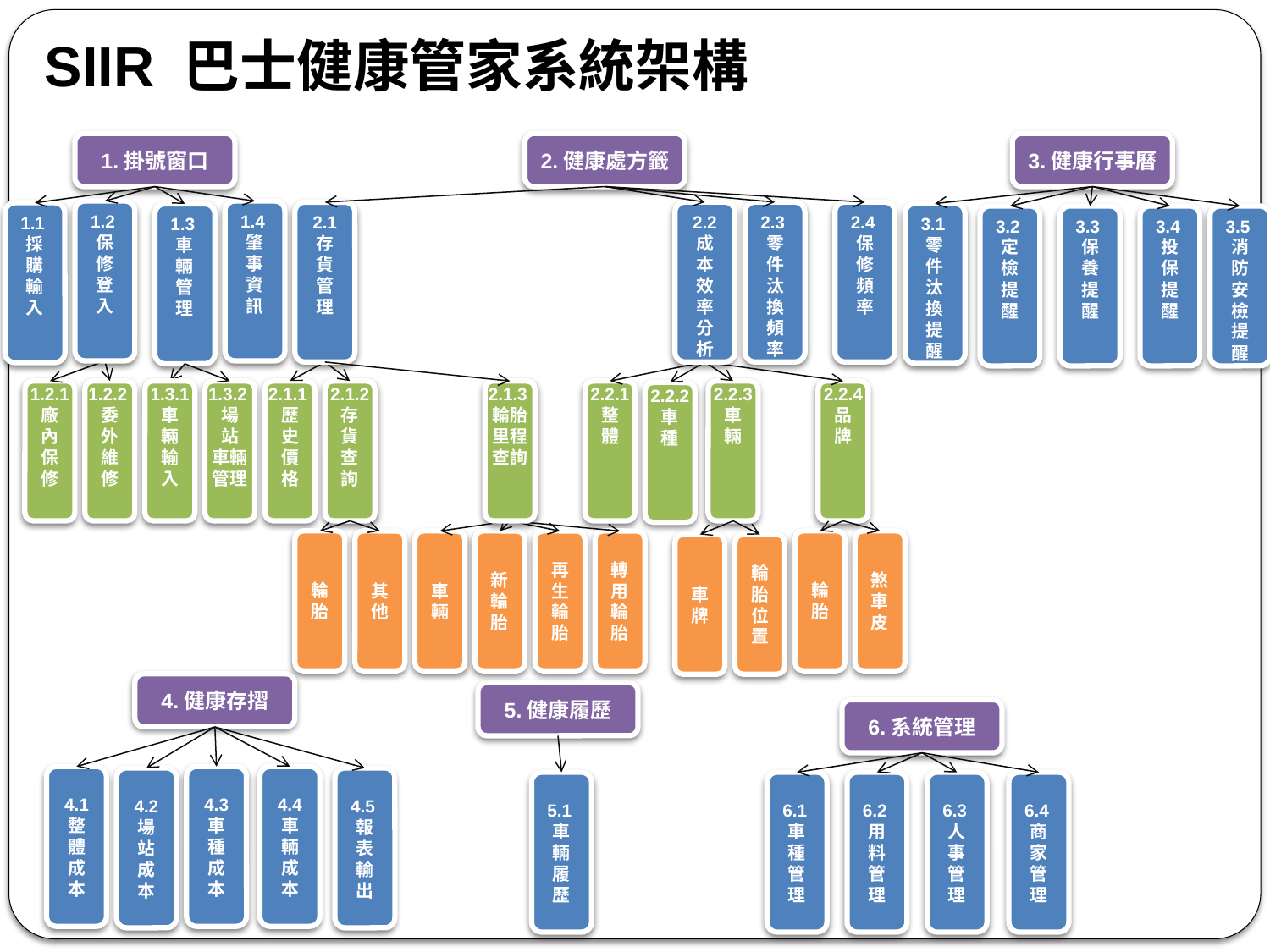

SIIR 巴士健康管家系統架構
2.健康處方籤
1.掛號窗口
3.健康行事曆
1.2保修登入
1.4肇事資訊
2.2
成本效率分析
2.3零件汰換頻率
2.4保修頻率
2.1
存貨管理
1.1採購輸入
3.1零件汰換
提醒
1.3車輛管理
3.2定檢提醒
3.3保養提醒
3.4投保提醒
3.5消防安檢
提醒
1.3.1
車
輛
輸
入
1.3.2場
站
車輛管理
2.1.1歷
史
價
格
2.2.1
整
體
2.2.3
車
輛
2.2.4
品
牌
1.2.1
廠
內
保
修
1.2.2委
外
維
修
2.1.2
存
貨
查
詢
2.1.3輪胎里程查詢
2.2.2
車
種
輪
胎
輪
胎
煞
車
皮
其
他
車
輛
新
輪
胎
再
生
輪
胎
轉
用
輪
胎
車
牌
輪
胎
位
置
4.健康存摺
5.健康履歷
6.系統管理
4.1
整體
成本
4.3
車種成本
4.4
車輛成本
4.2
場站成本
4.5報表輸出
5.1車輛履歷
6.1車種
管理
6.2用料
管理
6.3人事
管理
6.4商家
管理